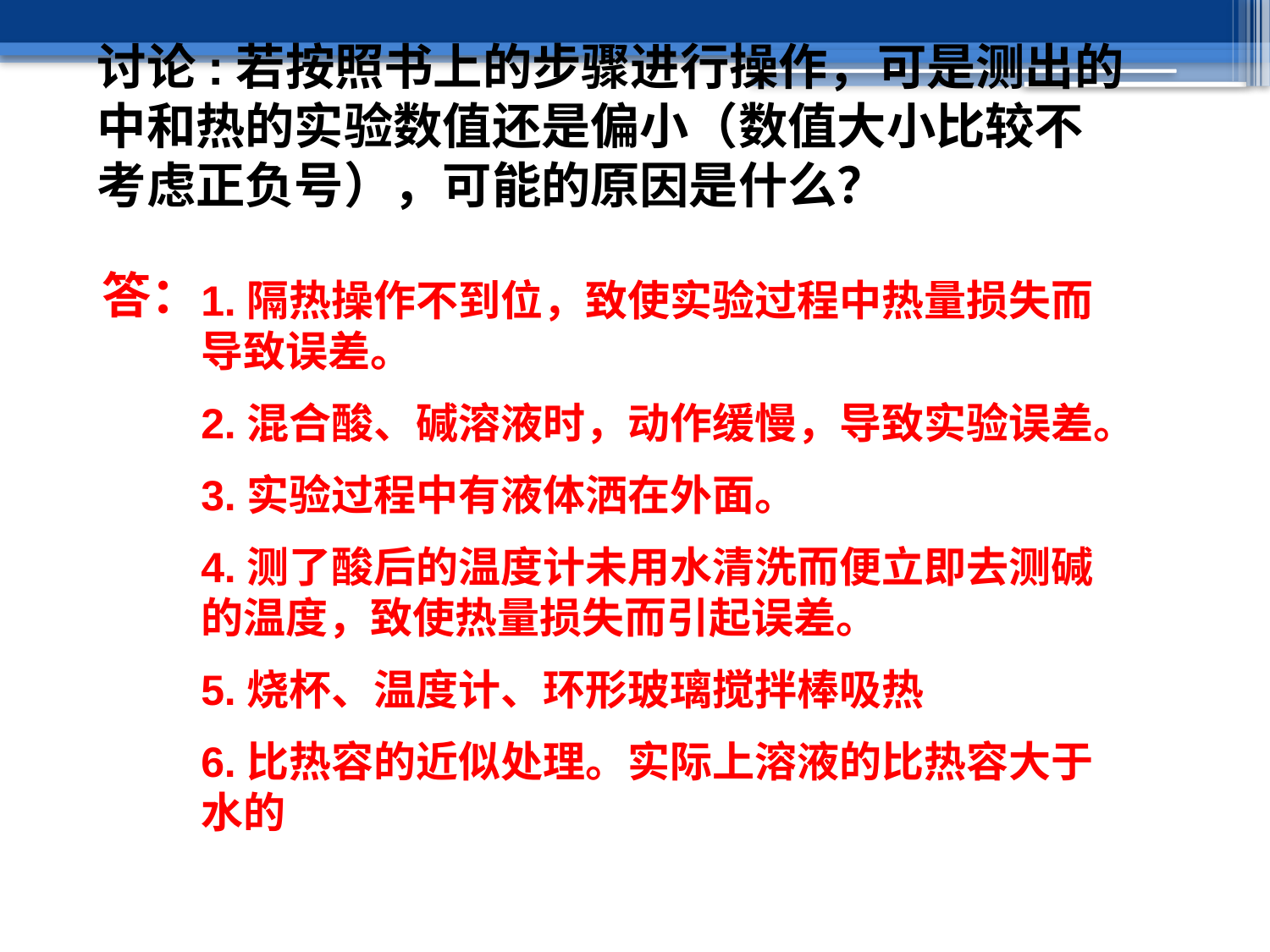

讨论:若按照书上的步骤进行操作，可是测出的中和热的实验数值还是偏小（数值大小比较不考虑正负号），可能的原因是什么？
答：
1.隔热操作不到位，致使实验过程中热量损失而导致误差。
2.混合酸、碱溶液时，动作缓慢，导致实验误差。
3.实验过程中有液体洒在外面。
4.测了酸后的温度计未用水清洗而便立即去测碱的温度，致使热量损失而引起误差。
5.烧杯、温度计、环形玻璃搅拌棒吸热
6.比热容的近似处理。实际上溶液的比热容大于水的